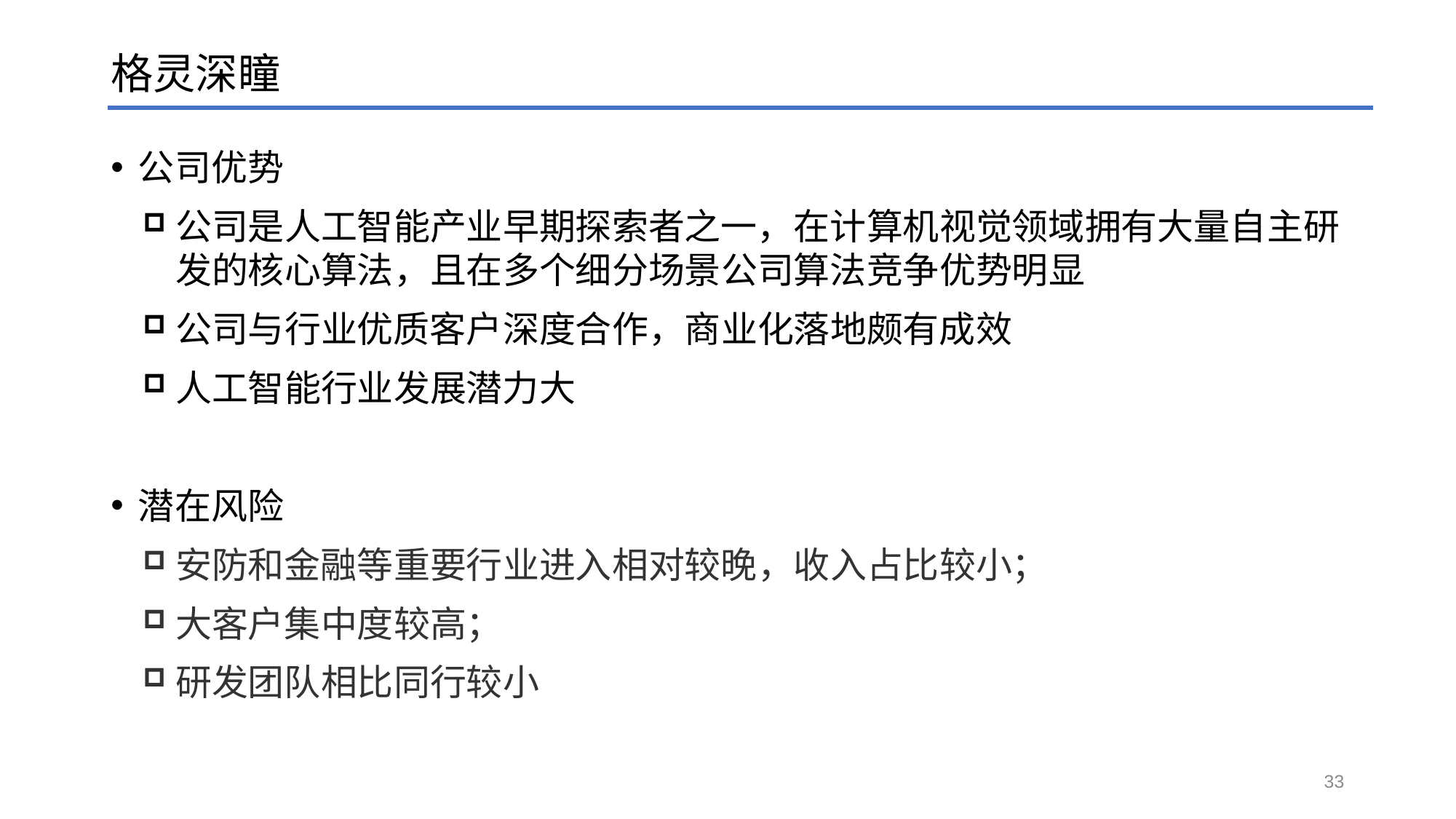

# 格灵深瞳
公司优势
公司是人工智能产业早期探索者之一，在计算机视觉领域拥有大量自主研发的核心算法，且在多个细分场景公司算法竞争优势明显
公司与行业优质客户深度合作，商业化落地颇有成效
人工智能行业发展潜力大

潜在风险
安防和金融等重要行业进入相对较晚，收入占比较小；
大客户集中度较高；
研发团队相比同行较小
33